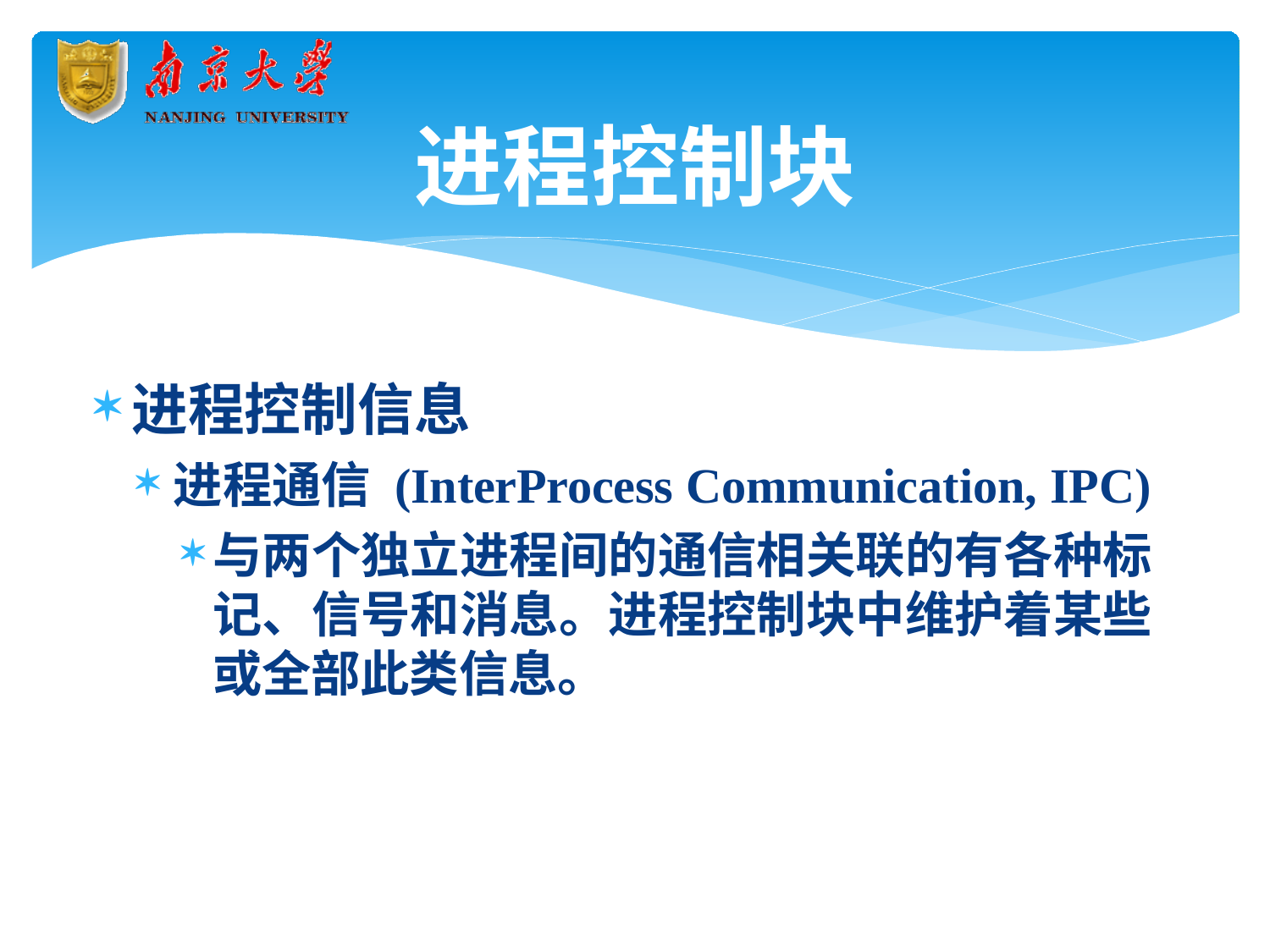

# 进程控制块
进程控制信息
进程通信(InterProcess Communication, IPC)
与两个独立进程间的通信相关联的有各种标 记、信号和消息。进程控制块中维护着某些 或全部此类信息。